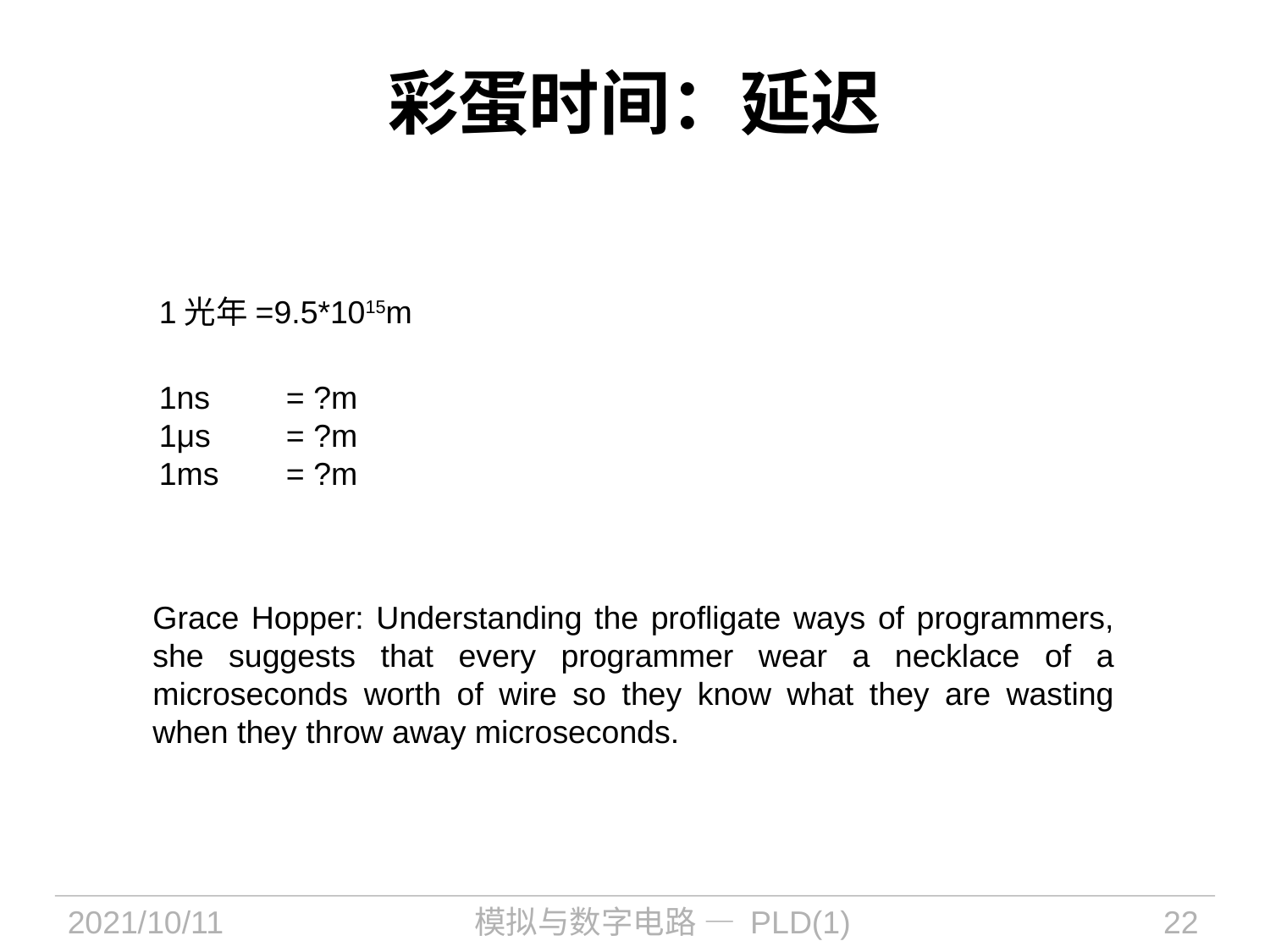

# 彩蛋时间：延迟
1光年=9.5*1015m
1ns 	= ?m
1μs	= ?m
1ms	= ?m

Grace Hopper: Understanding the profligate ways of programmers, she suggests that every programmer wear a necklace of a microseconds worth of wire so they know what they are wasting when they throw away microseconds.
2021/10/11
模拟与数字电路 — PLD(1)
22